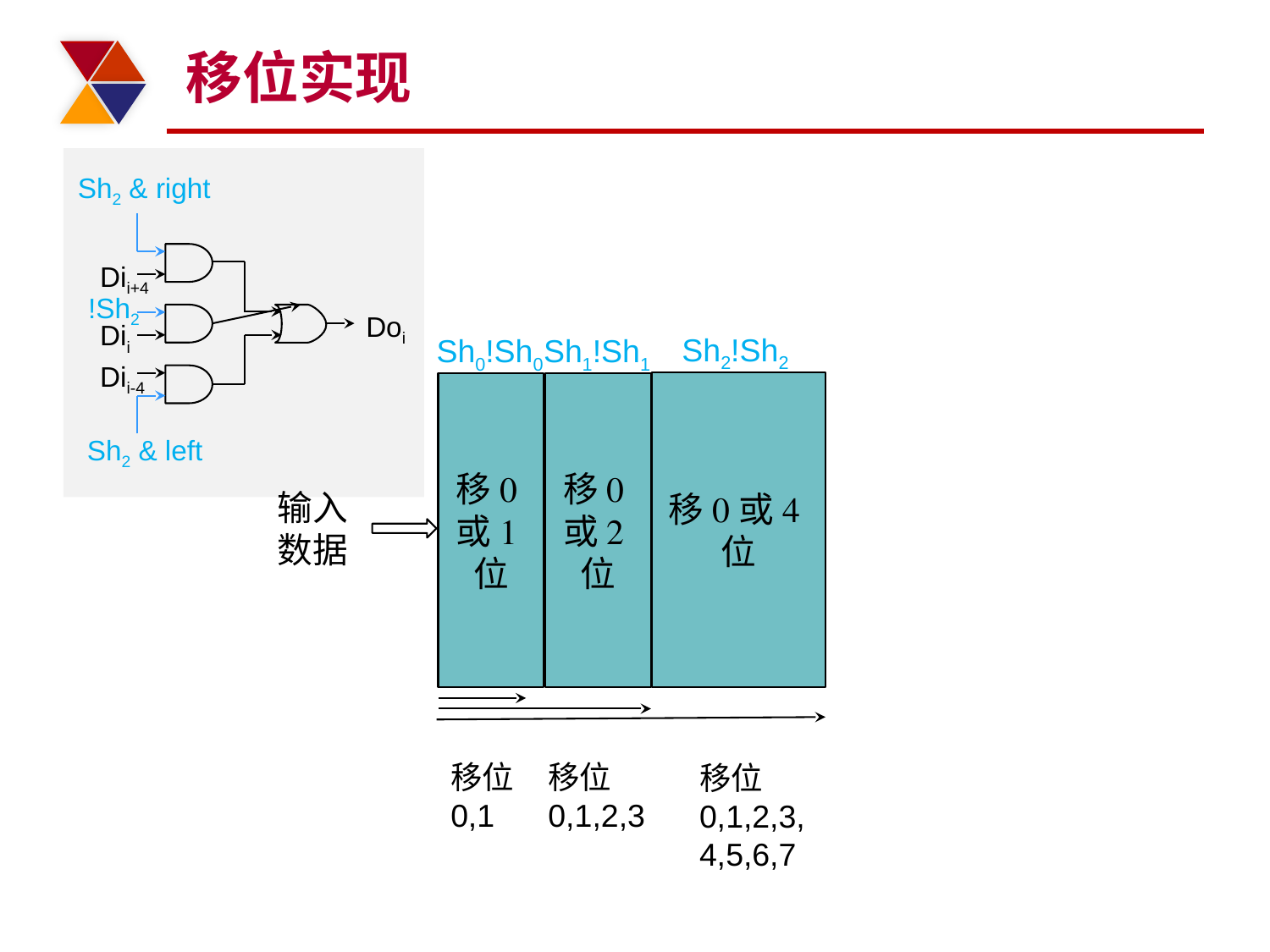

# 移位实现

Sh2 & right

Dii+4
!Sh2
Doi

Dii
Dii-4

Sh2 & left
Sh2!Sh2
Sh1!Sh1
Sh0!Sh0
移0或4位
移0或2位
移0或1位
输入数据

移位
0,1
移位
0,1,2,3
移位
0,1,2,3,4,5,6,7